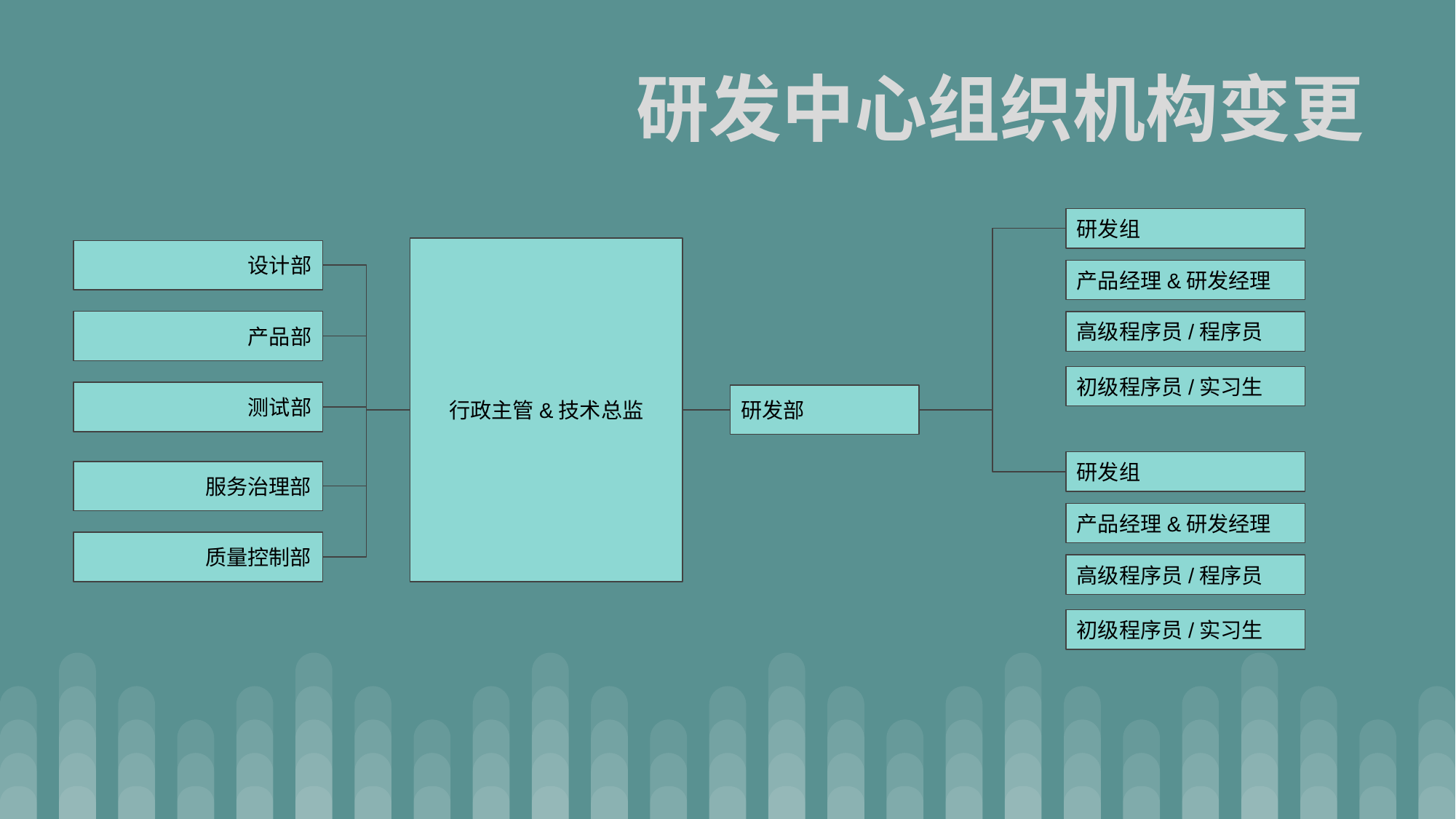

研发中心组织机构变更
研发组
行政主管&技术总监
设计部
产品经理&研发经理
产品部
高级程序员/程序员
初级程序员/实习生
测试部
研发部
研发组
服务治理部
产品经理&研发经理
质量控制部
高级程序员/程序员
初级程序员/实习生